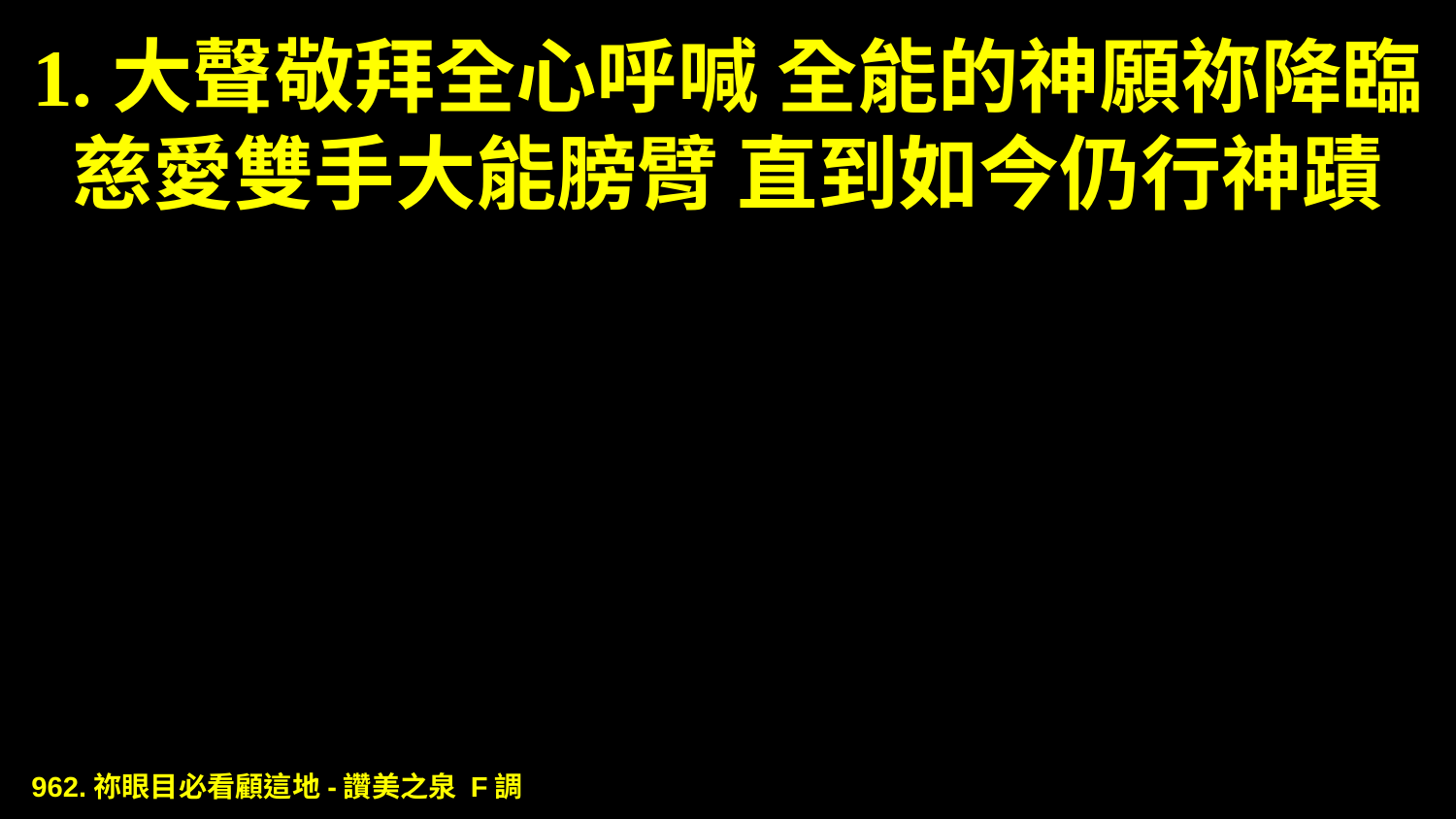

# 1.大聲敬拜全心呼喊 全能的神願祢降臨 慈愛雙手大能膀臂 直到如今仍行神蹟
962.祢眼目必看顧這地-讚美之泉 F調